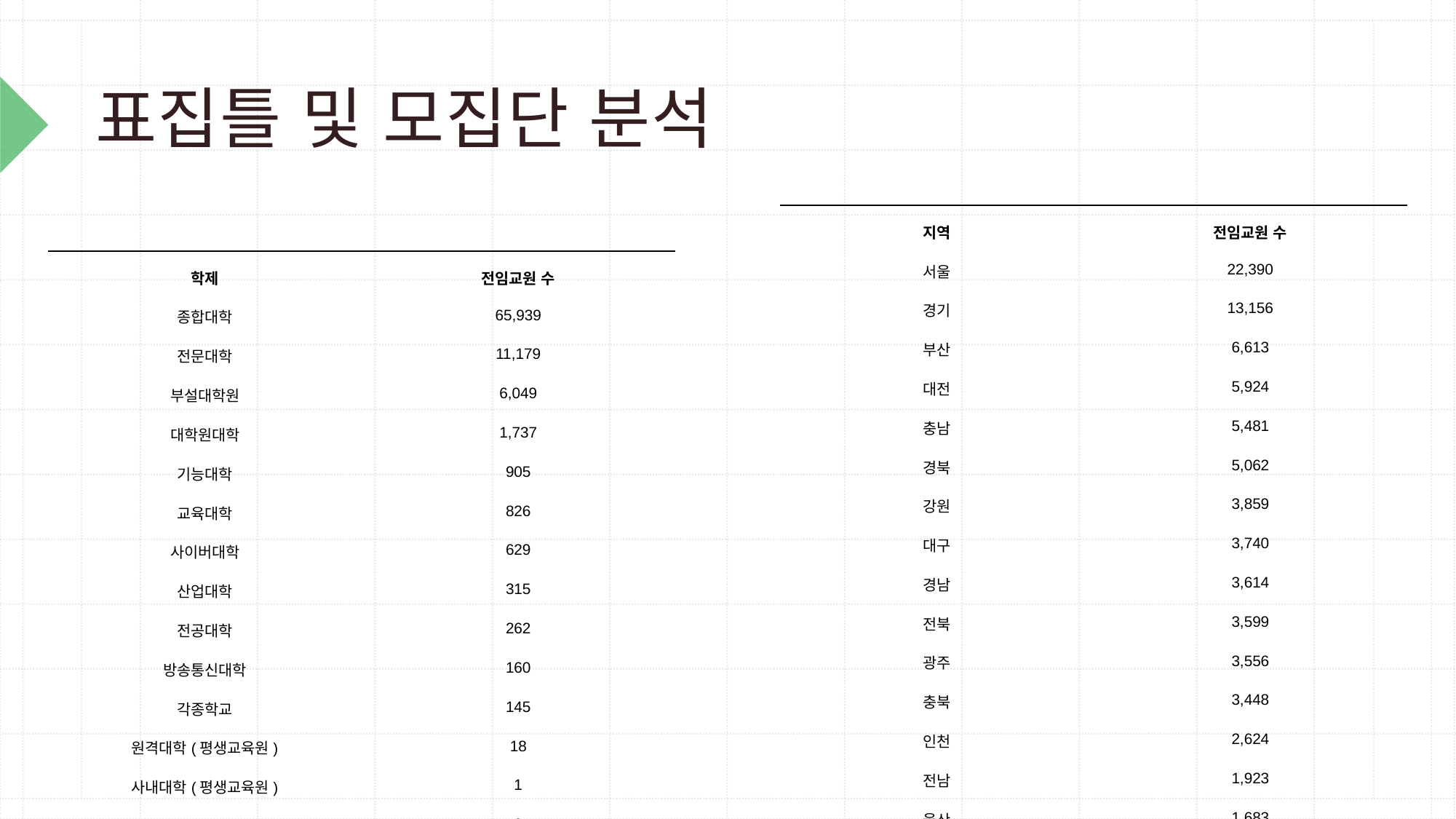

# 표집틀 및 모집단 분석
| 지역 | 전임교원 수 |
| --- | --- |
| 서울 | 22,390 |
| 경기 | 13,156 |
| 부산 | 6,613 |
| 대전 | 5,924 |
| 충남 | 5,481 |
| 경북 | 5,062 |
| 강원 | 3,859 |
| 대구 | 3,740 |
| 경남 | 3,614 |
| 전북 | 3,599 |
| 광주 | 3,556 |
| 충북 | 3,448 |
| 인천 | 2,624 |
| 전남 | 1,923 |
| 울산 | 1,683 |
| 제주 | 904 |
| 제주 | 589 |
| 소계 | 88,165 |
| 학제 | 전임교원 수 |
| --- | --- |
| 종합대학 | 65,939 |
| 전문대학 | 11,179 |
| 부설대학원 | 6,049 |
| 대학원대학 | 1,737 |
| 기능대학 | 905 |
| 교육대학 | 826 |
| 사이버대학 | 629 |
| 산업대학 | 315 |
| 전공대학 | 262 |
| 방송통신대학 | 160 |
| 각종학교 | 145 |
| 원격대학(평생교육원) | 18 |
| 사내대학(평생교육원) | 1 |
| 기술대학 | 0 |
| 소계 | 88,165 |